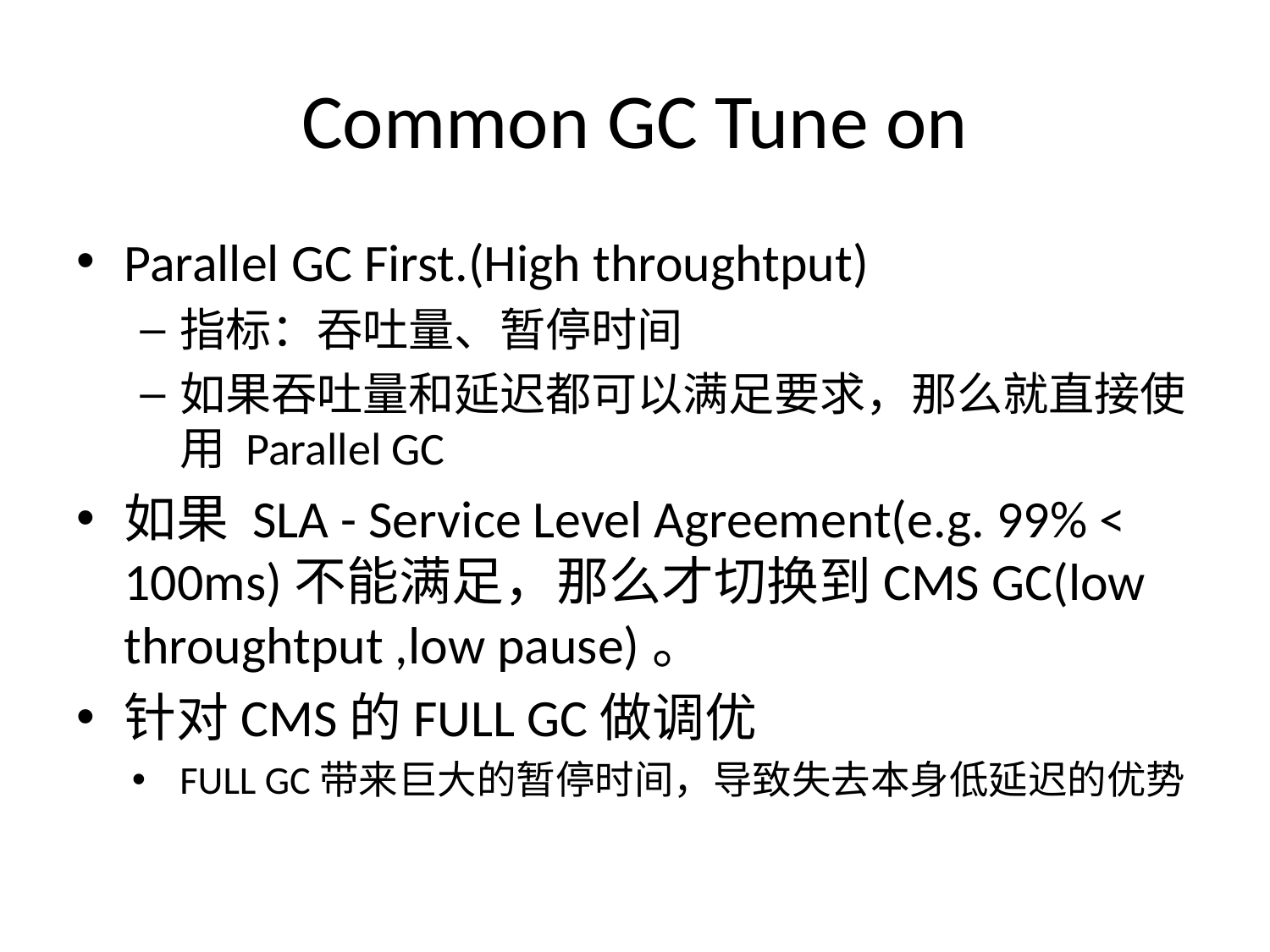

# Common GC Tune on
Parallel GC First.(High throughtput)
指标：吞吐量、暂停时间
如果吞吐量和延迟都可以满足要求，那么就直接使用 Parallel GC
如果 SLA - Service Level Agreement(e.g. 99% < 100ms)不能满足，那么才切换到CMS GC(low throughtput ,low pause)。
针对CMS的FULL GC做调优
FULL GC带来巨大的暂停时间，导致失去本身低延迟的优势